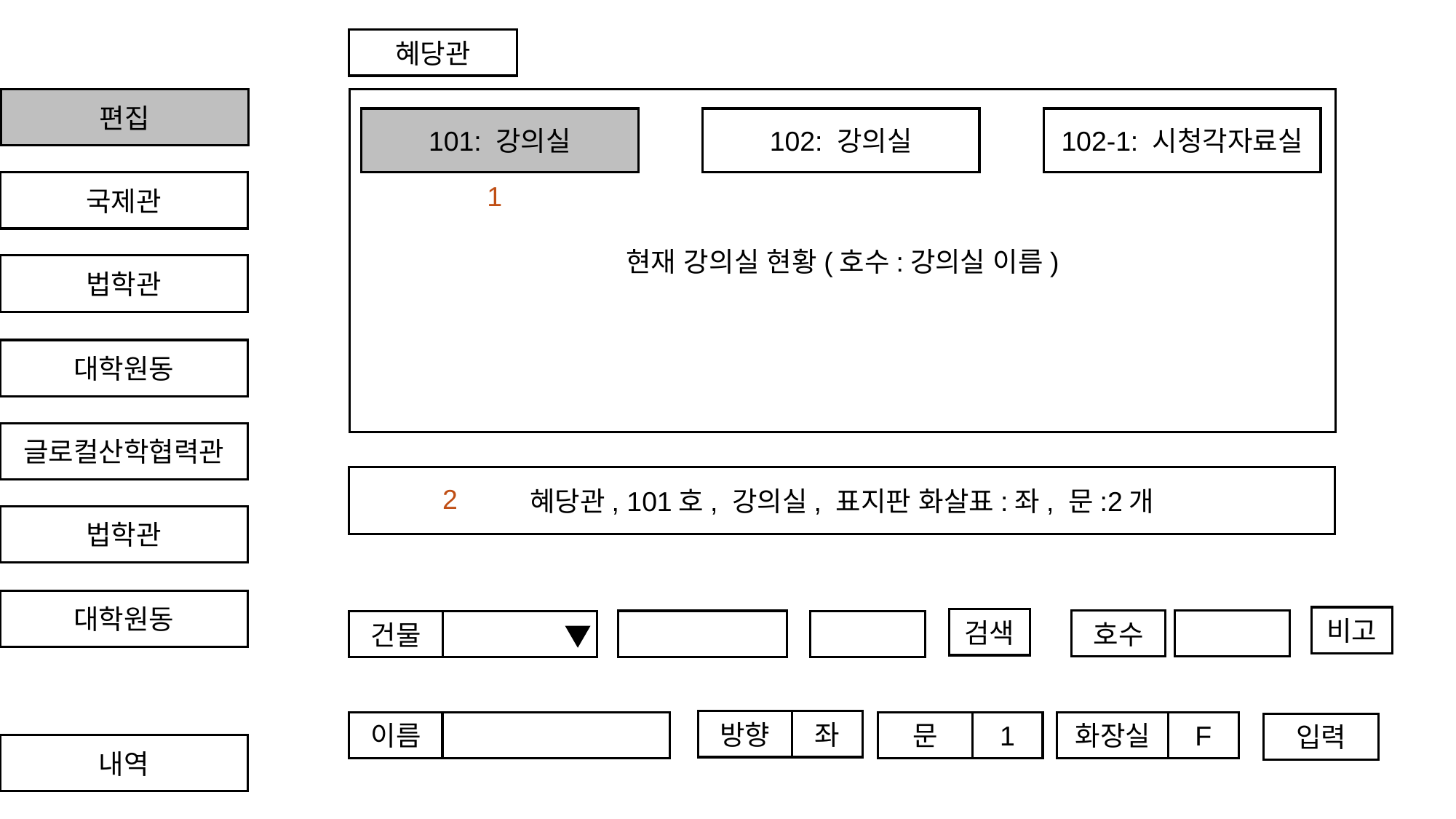

혜당관
편집
현재 강의실 현황(호수:강의실 이름)
102: 강의실
101: 강의실
102-1: 시청각자료실
102: 강의실
102-1: 시청각자료실
국제관
1
법학관
대학원동
글로컬산학협력관
혜당관, 101호, 강의실, 표지판 화살표:좌, 문:2개
2
법학관
대학원동
비고
검색
호수

건물

좌
방향
이름

1
F
문
화장실
입력
내역